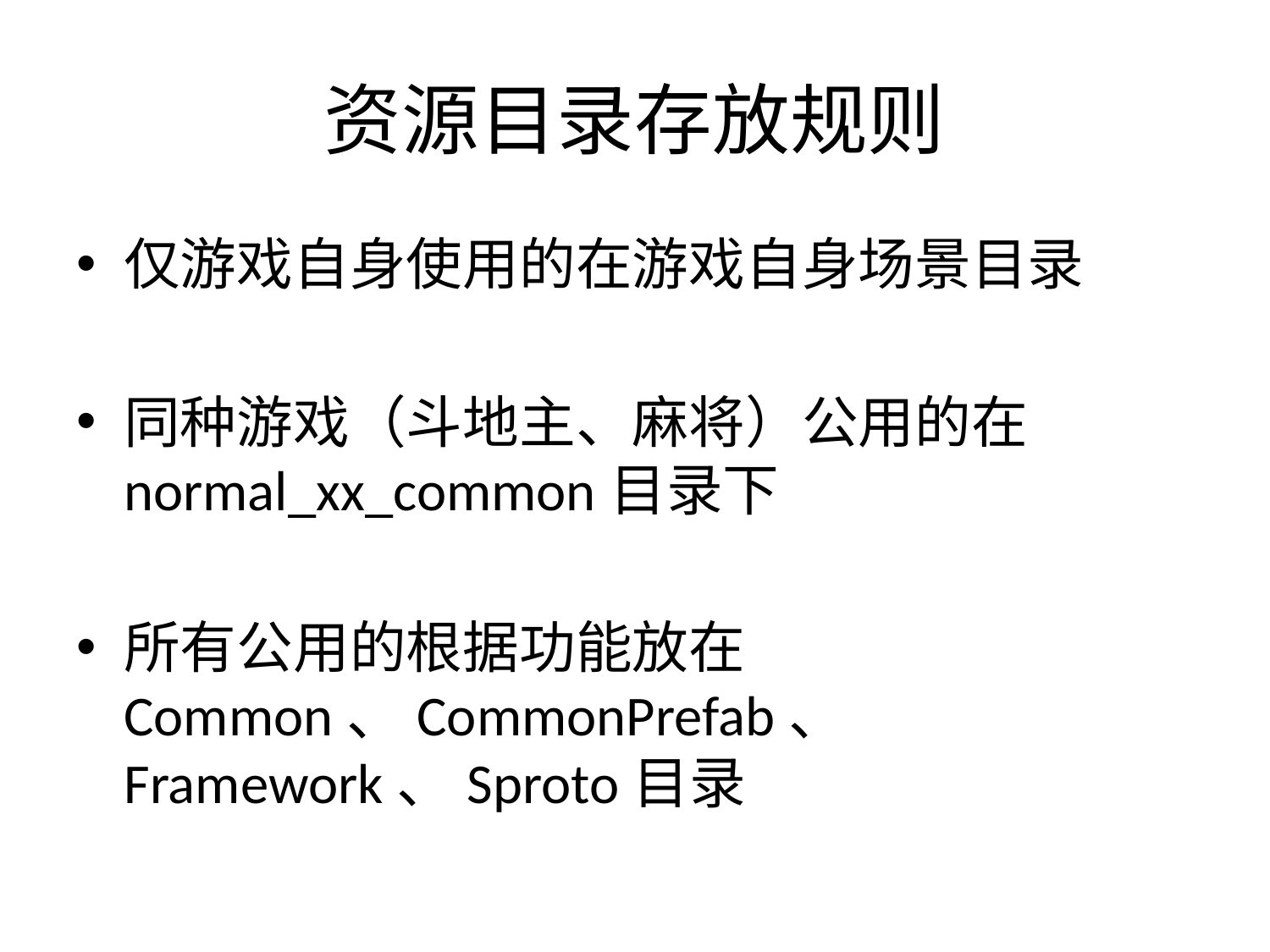

# 资源目录存放规则
仅游戏自身使用的在游戏自身场景目录

同种游戏（斗地主、麻将）公用的在normal_xx_common目录下

所有公用的根据功能放在Common、CommonPrefab、 Framework、Sproto目录